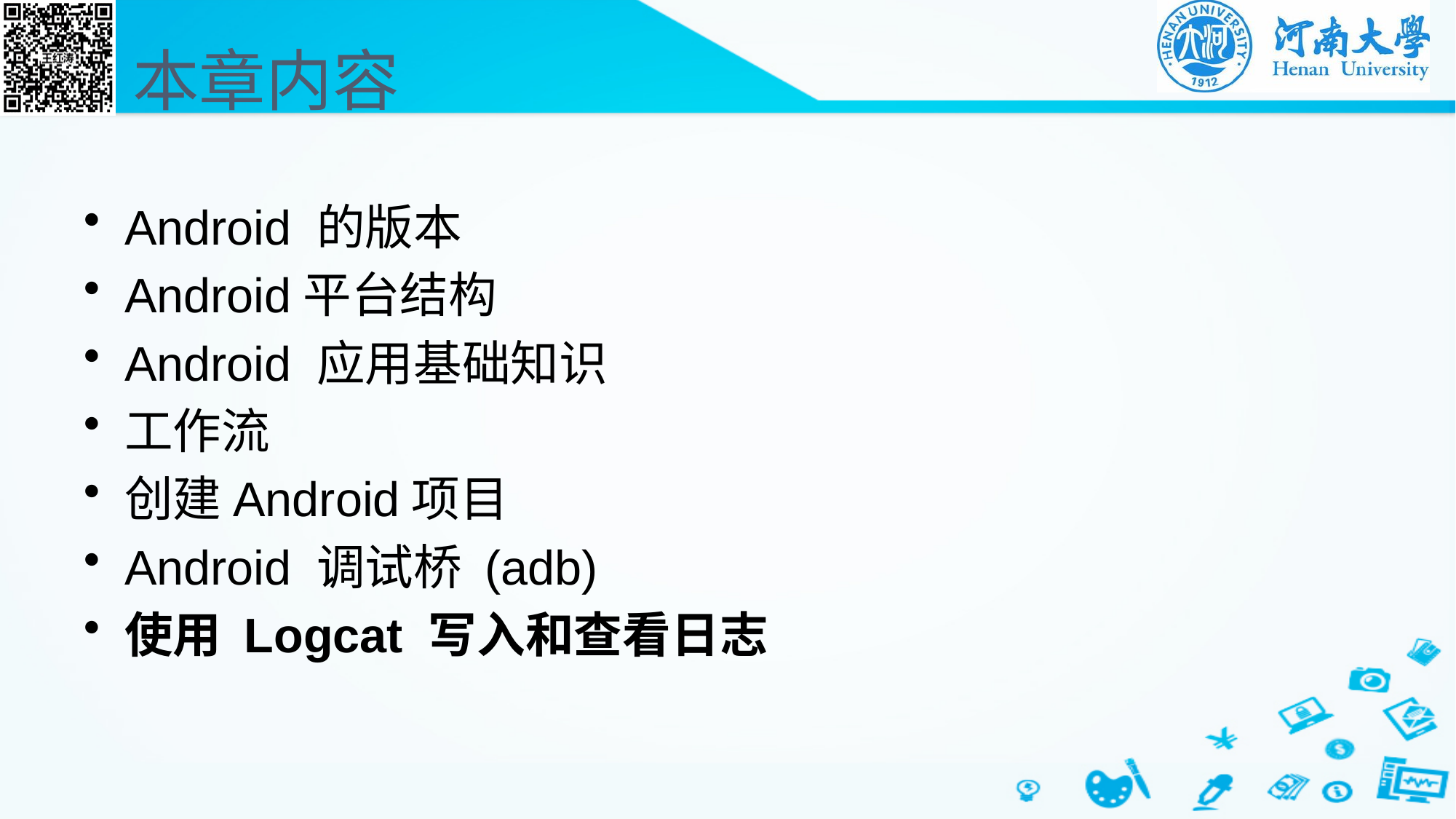

# 本章内容
Android 的版本
Android平台结构
Android 应用基础知识
工作流
创建Android项目
Android 调试桥 (adb)
使用 Logcat 写入和查看日志